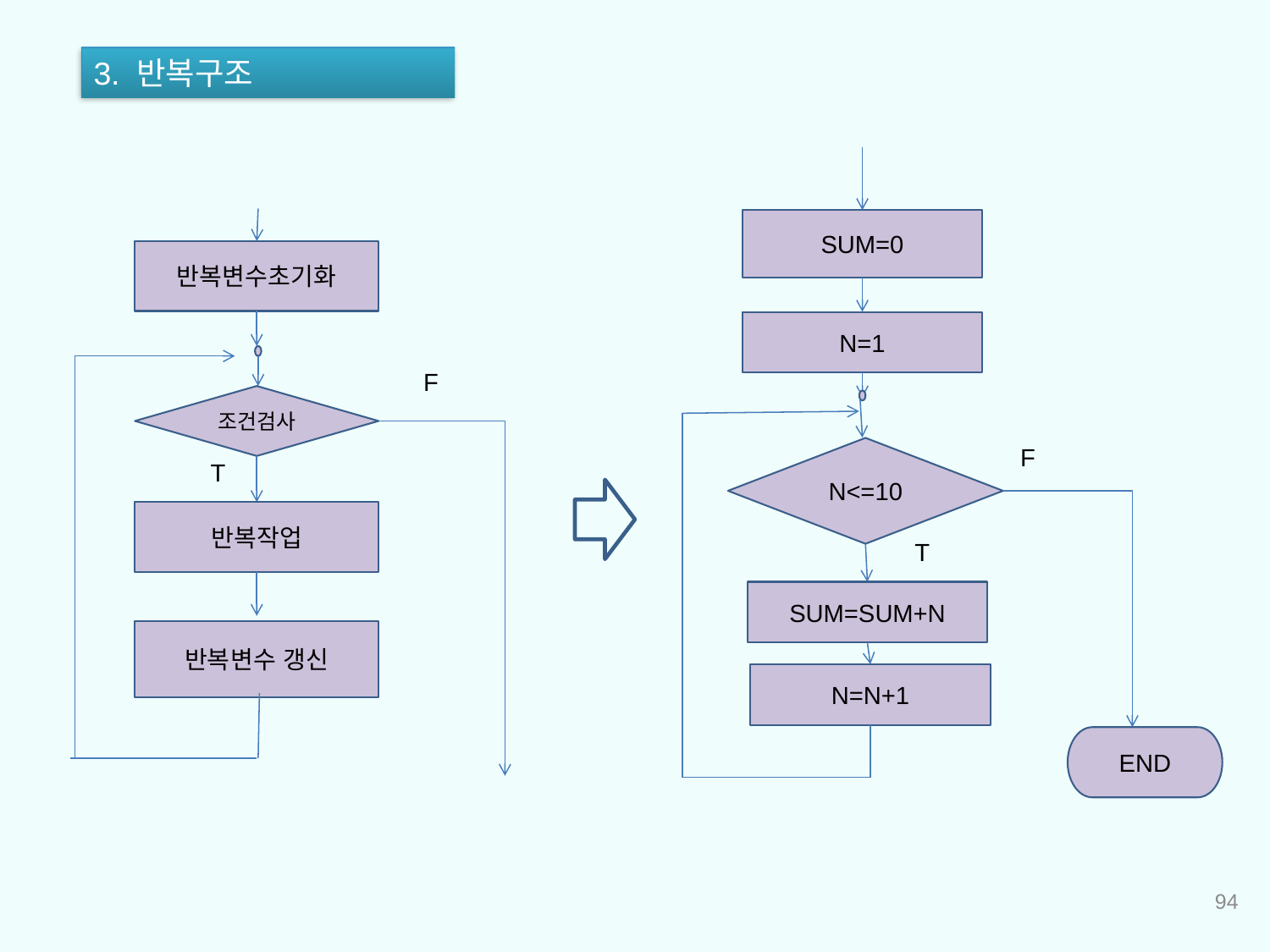

3. 반복구조
SUM=0
N=1

F
N<=10
T
SUM=SUM+N
N=N+1
END
반복변수초기화

F
조건검사
T
반복작업
반복변수 갱신

94